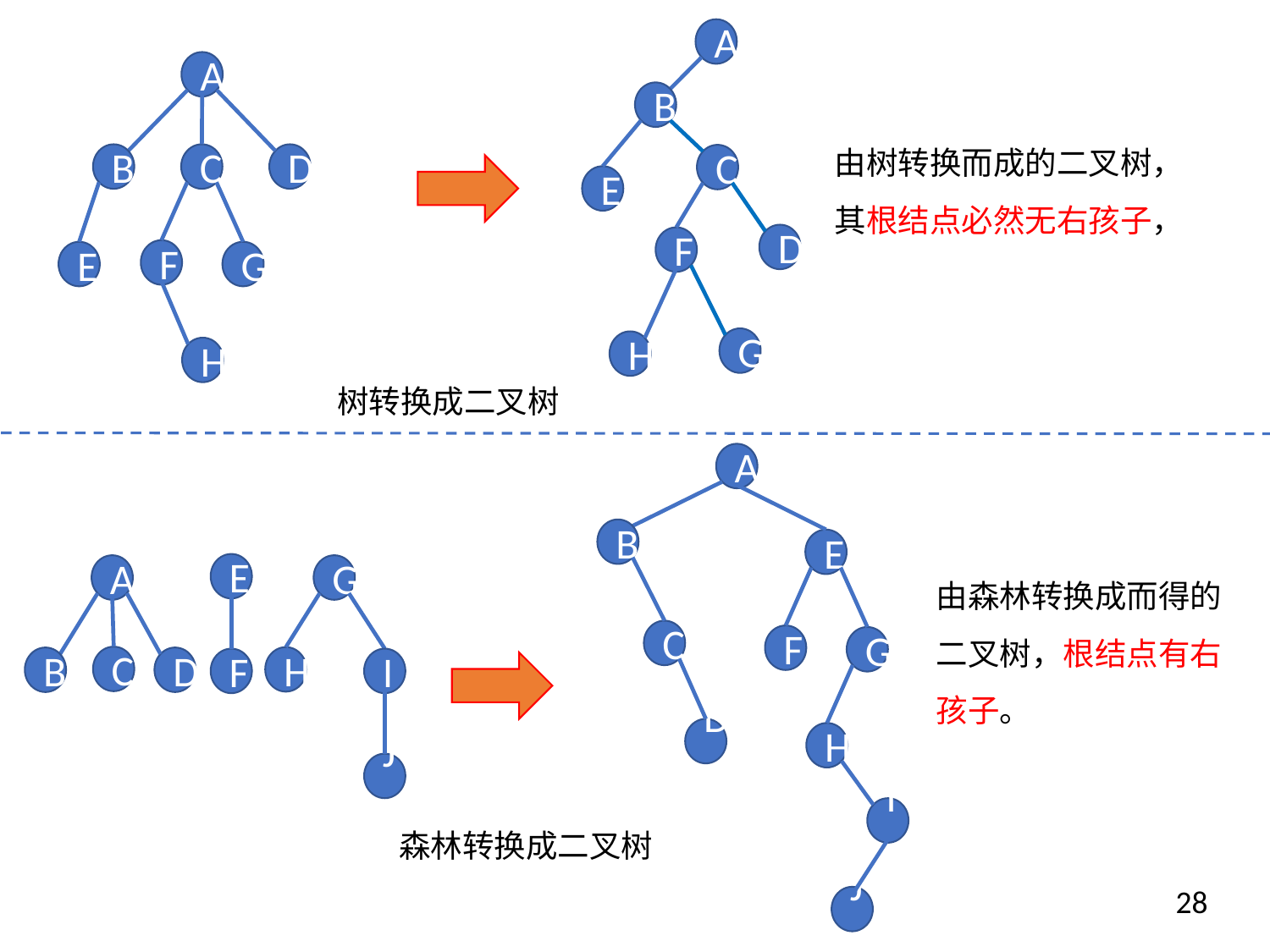

A
A
B
由树转换而成的二叉树，其根结点必然无右孩子，
B
C
D
C

E
D
F
F
E
G
G
H
H
树转换成二叉树
A
B
E
由森林转换成而得的二叉树，根结点有右孩子。
E
A
G
C
F
G
C
H
B
D
F
I

D
H
J
I
森林转换成二叉树
28
J